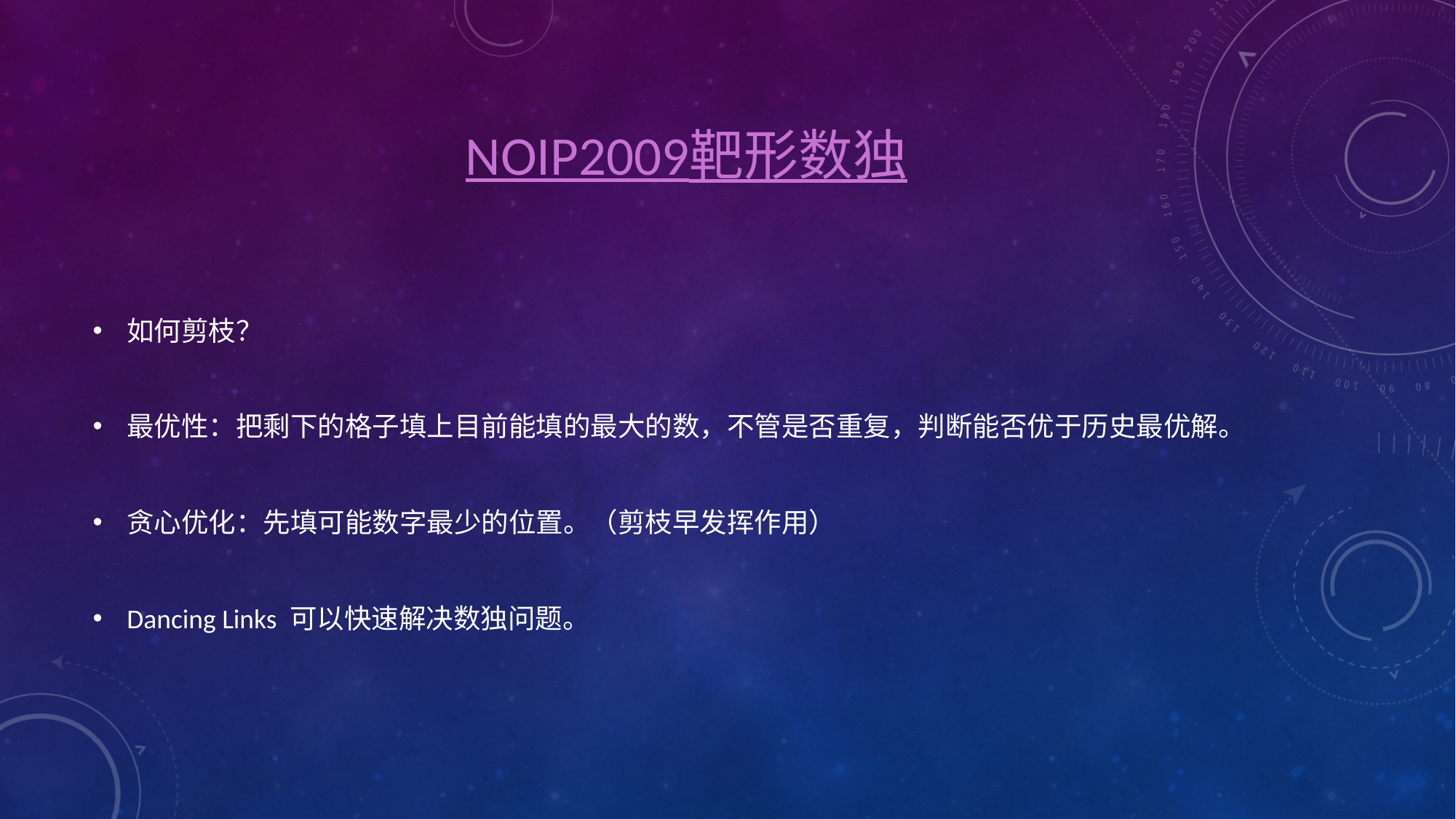

# NOIP2009靶形数独
如何剪枝？

最优性：把剩下的格子填上目前能填的最大的数，不管是否重复，判断能否优于历史最优解。

贪心优化：先填可能数字最少的位置。（剪枝早发挥作用）

Dancing Links 可以快速解决数独问题。